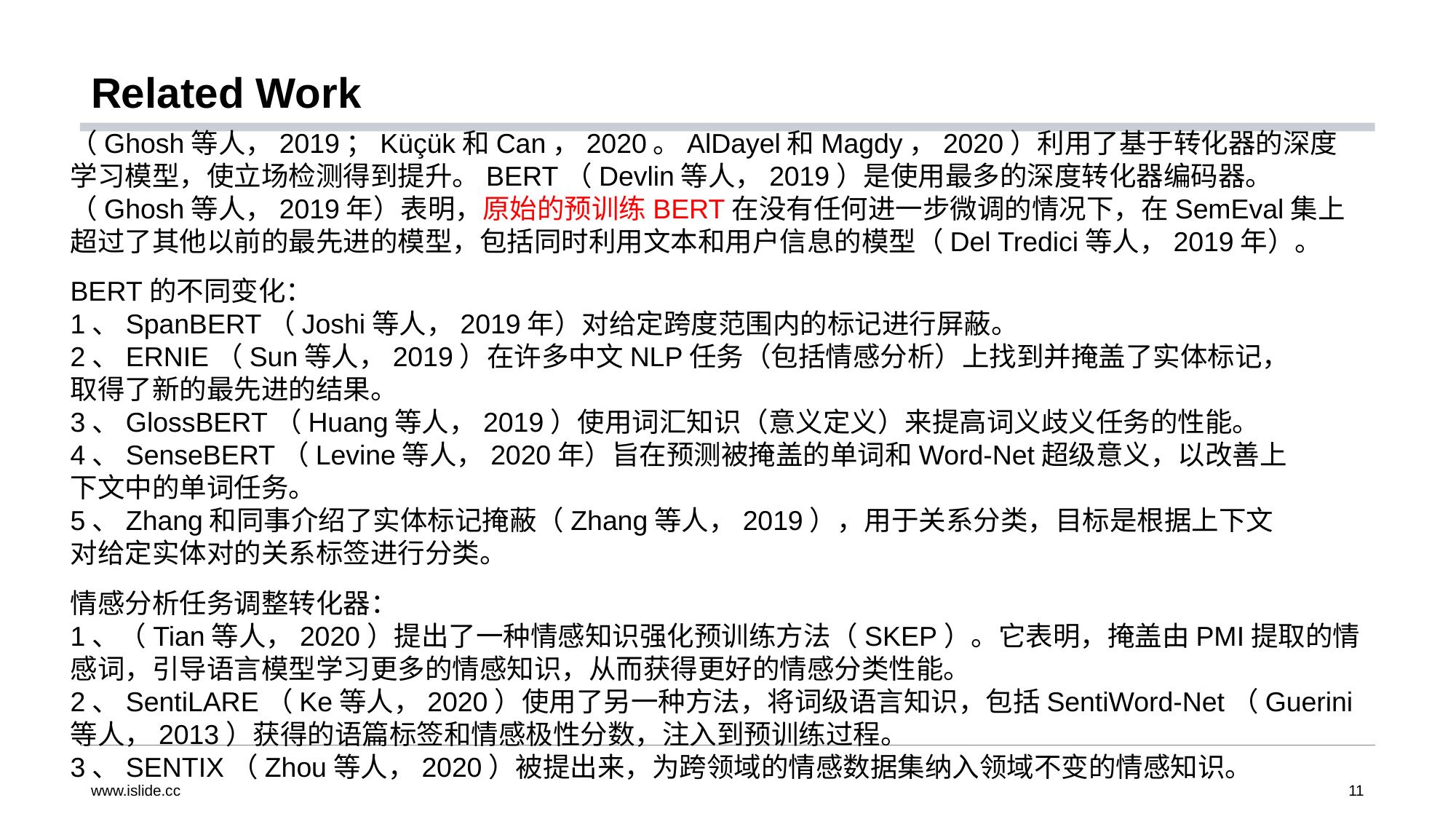

# Related Work
（Ghosh等人，2019；Küçük和Can，2020。AlDayel和Magdy，2020）利用了基于转化器的深度学习模型，使立场检测得到提升。BERT（Devlin等人，2019）是使用最多的深度转化器编码器。
（Ghosh等人，2019年）表明，原始的预训练BERT在没有任何进一步微调的情况下，在SemEval集上超过了其他以前的最先进的模型，包括同时利用文本和用户信息的模型（Del Tredici等人，2019年）。

BERT的不同变化：
1、SpanBERT（Joshi等人，2019年）对给定跨度范围内的标记进行屏蔽。
2、ERNIE（Sun等人，2019）在许多中文NLP任务（包括情感分析）上找到并掩盖了实体标记，取得了新的最先进的结果。
3、GlossBERT（Huang等人，2019）使用词汇知识（意义定义）来提高词义歧义任务的性能。
4、SenseBERT（Levine等人，2020年）旨在预测被掩盖的单词和Word-Net超级意义，以改善上下文中的单词任务。
5、Zhang和同事介绍了实体标记掩蔽（Zhang等人，2019），用于关系分类，目标是根据上下文对给定实体对的关系标签进行分类。
情感分析任务调整转化器：
1、（Tian等人，2020）提出了一种情感知识强化预训练方法（SKEP）。它表明，掩盖由PMI提取的情感词，引导语言模型学习更多的情感知识，从而获得更好的情感分类性能。
2、SentiLARE（Ke等人，2020）使用了另一种方法，将词级语言知识，包括SentiWord-Net（Guerini等人，2013）获得的语篇标签和情感极性分数，注入到预训练过程。
3、SENTIX（Zhou等人，2020）被提出来，为跨领域的情感数据集纳入领域不变的情感知识。
www.islide.cc
11